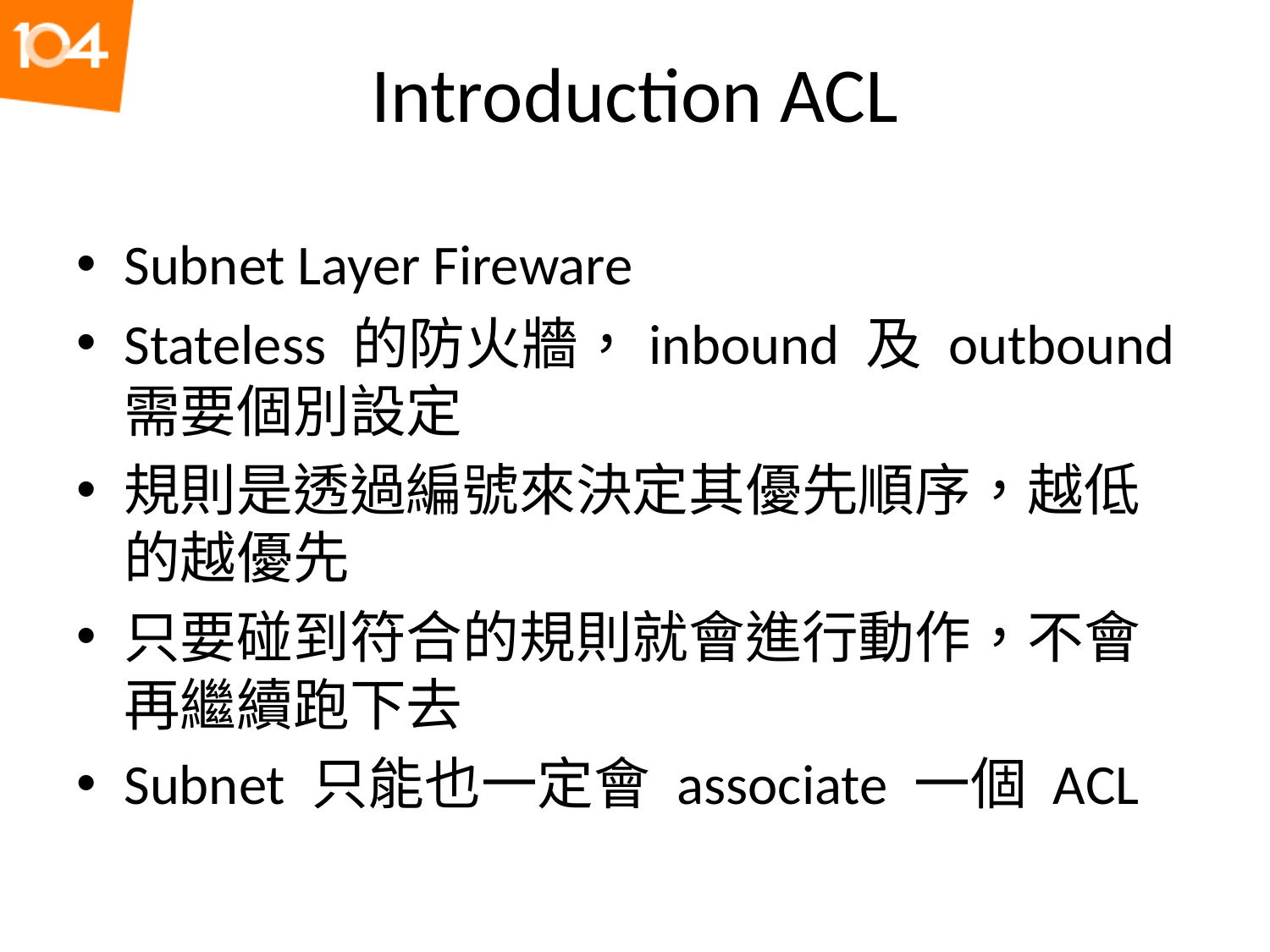

# Introduction ACL
Subnet Layer Fireware
Stateless 的防火牆，inbound 及 outbound 需要個別設定
規則是透過編號來決定其優先順序，越低的越優先
只要碰到符合的規則就會進行動作，不會再繼續跑下去
Subnet 只能也一定會 associate 一個 ACL